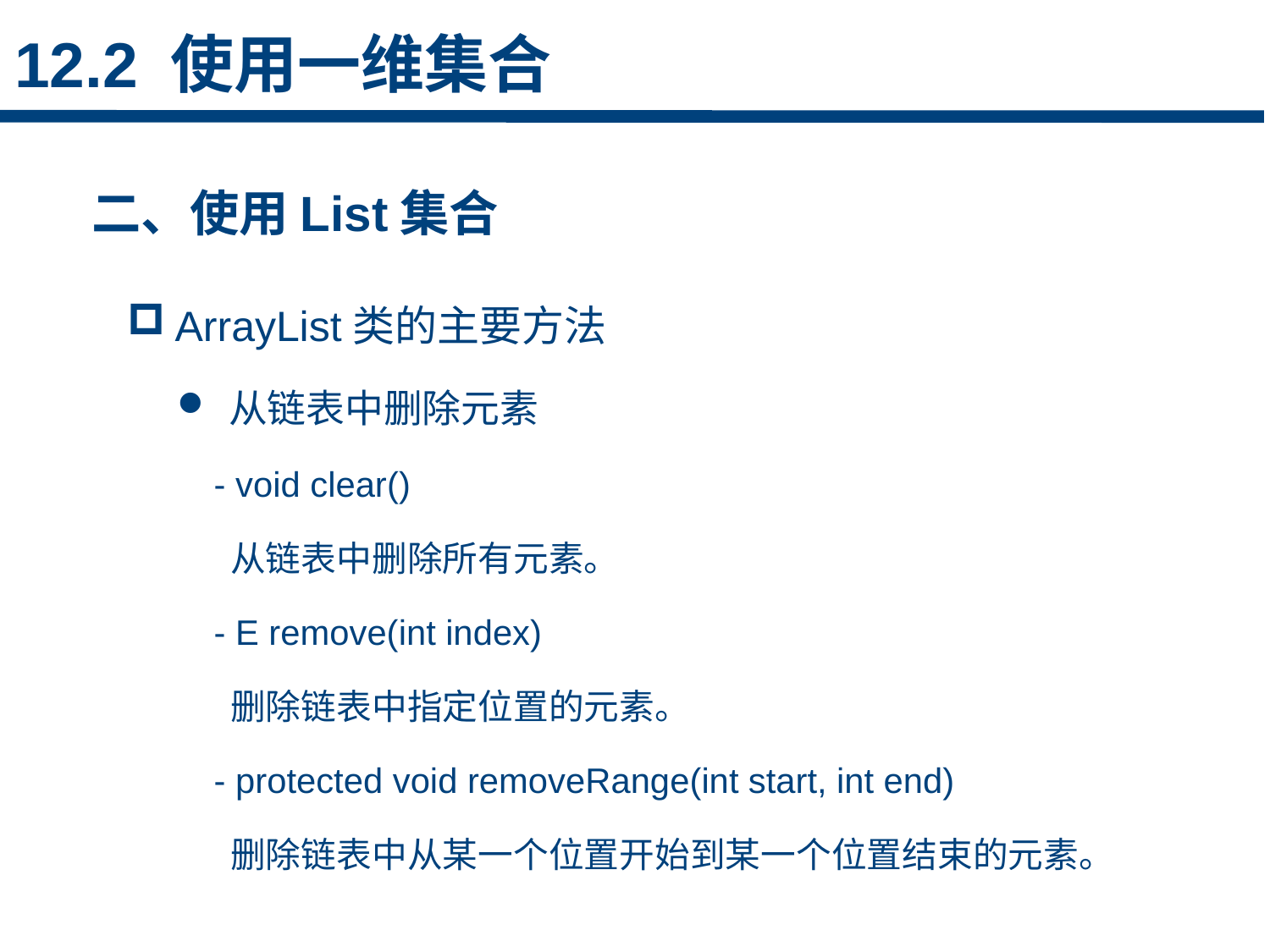

12.2 使用一维集合
二、使用List集合
ArrayList类的主要方法
 从链表中删除元素
    - void clear()
      从链表中删除所有元素。
    - E remove(int index)
      删除链表中指定位置的元素。
    - protected void removeRange(int start, int end)
      删除链表中从某一个位置开始到某一个位置结束的元素。
点击添加文本
点击添加文本
点击添加文本
点击添加文本